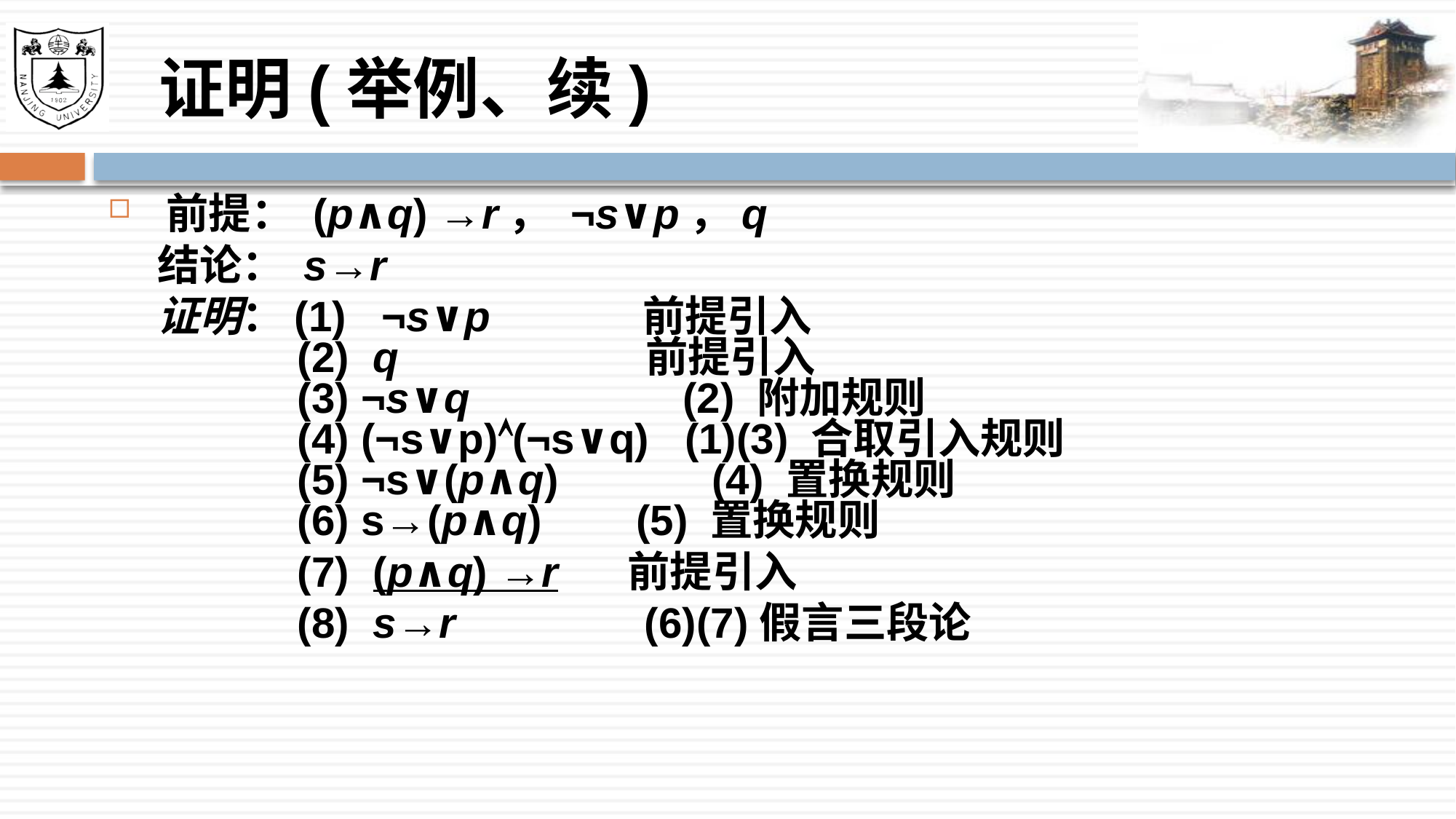

# 证明(举例、续)
 前提： (p∧q) →r， ¬s∨p，q
    结论： s→r
    证明：(1)   ¬s∨p            前提引入
                (2)  q                    前提引入
                (3) ¬s∨q                  (2) 附加规则
                (4) (¬s∨p)∧(¬s∨q)   (1)(3) 合取引入规则
                (5) ¬s∨(p∧q)             (4) 置换规则
                (6) s→(p∧q)        (5) 置换规则
                (7)  (p∧q) →r     前提引入
                (8)  s→r                (6)(7)假言三段论